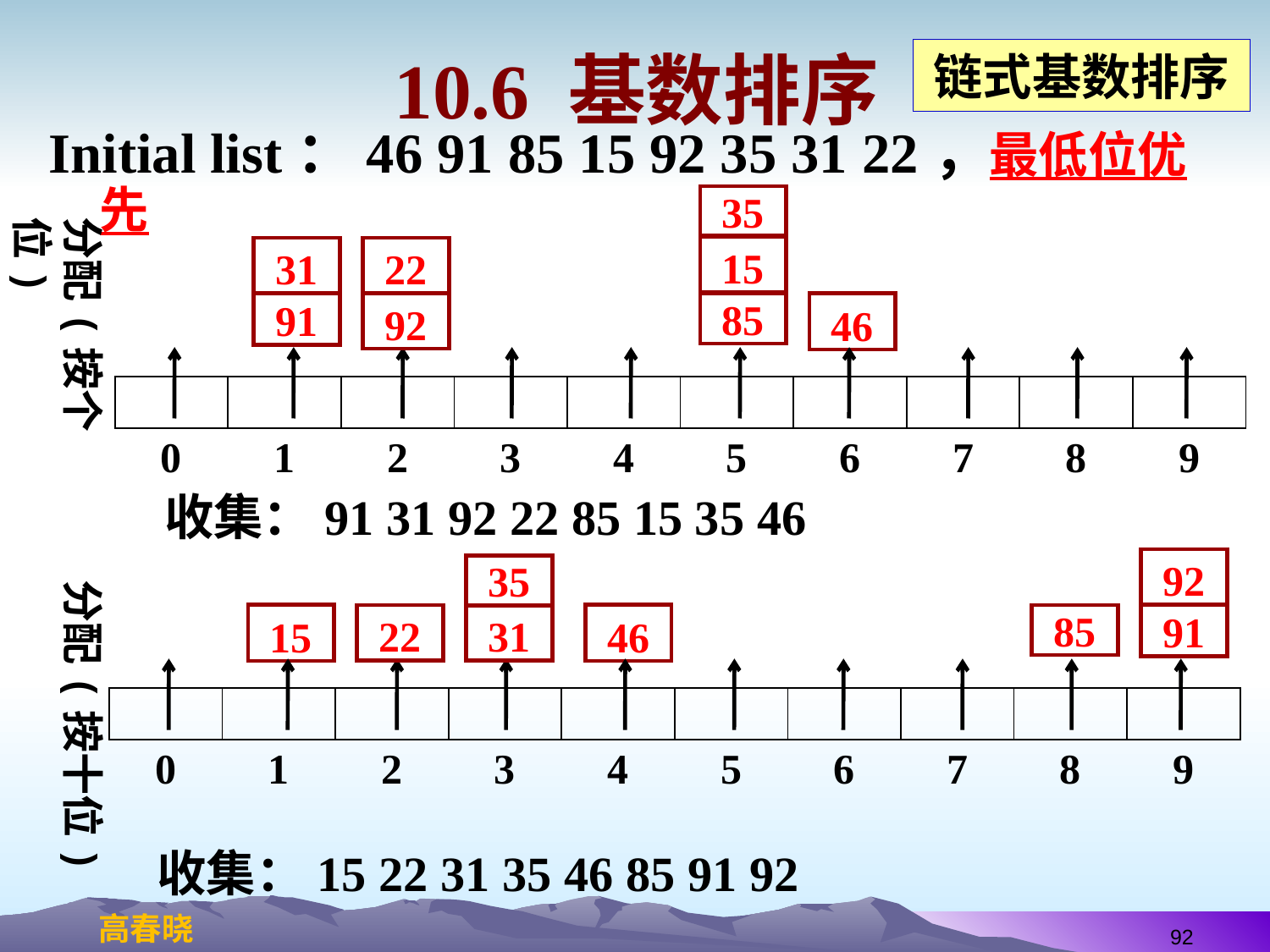

# 10.6 基数排序
链式基数排序
Initial list：46 91 85 15 92 35 31 22，最低位优先
35
分配(按个位)
15
31
22
91
92
85
46
|  |  |  |  |  |  |  |  |  |  |
| --- | --- | --- | --- | --- | --- | --- | --- | --- | --- |
| 0 | 1 | 2 | 3 | 4 | 5 | 6 | 7 | 8 | 9 |
收集：91 31 92 22 85 15 35 46
92
35
分配(按十位)
15
22
31
46
85
91
|  |  |  |  |  |  |  |  |  |  |
| --- | --- | --- | --- | --- | --- | --- | --- | --- | --- |
| 0 | 1 | 2 | 3 | 4 | 5 | 6 | 7 | 8 | 9 |
收集：15 22 31 35 46 85 91 92
92